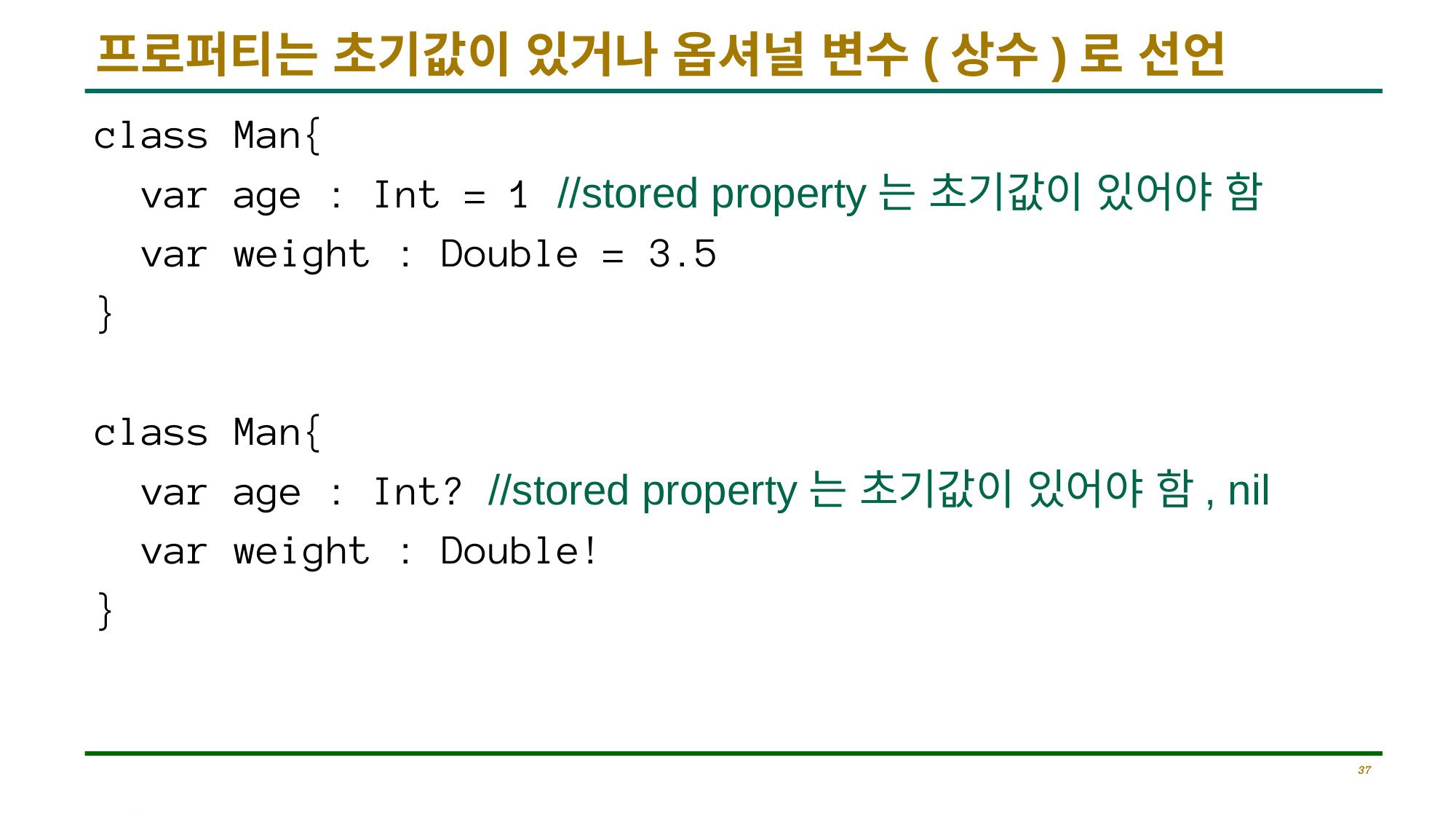

# 프로퍼티는 초기값이 있거나 옵셔널 변수(상수)로 선언
class Man{
  var age : Int = 1 //stored property는 초기값이 있어야 함
  var weight : Double = 3.5
}

class Man{
  var age : Int? //stored property는 초기값이 있어야 함, nil
  var weight : Double!
}